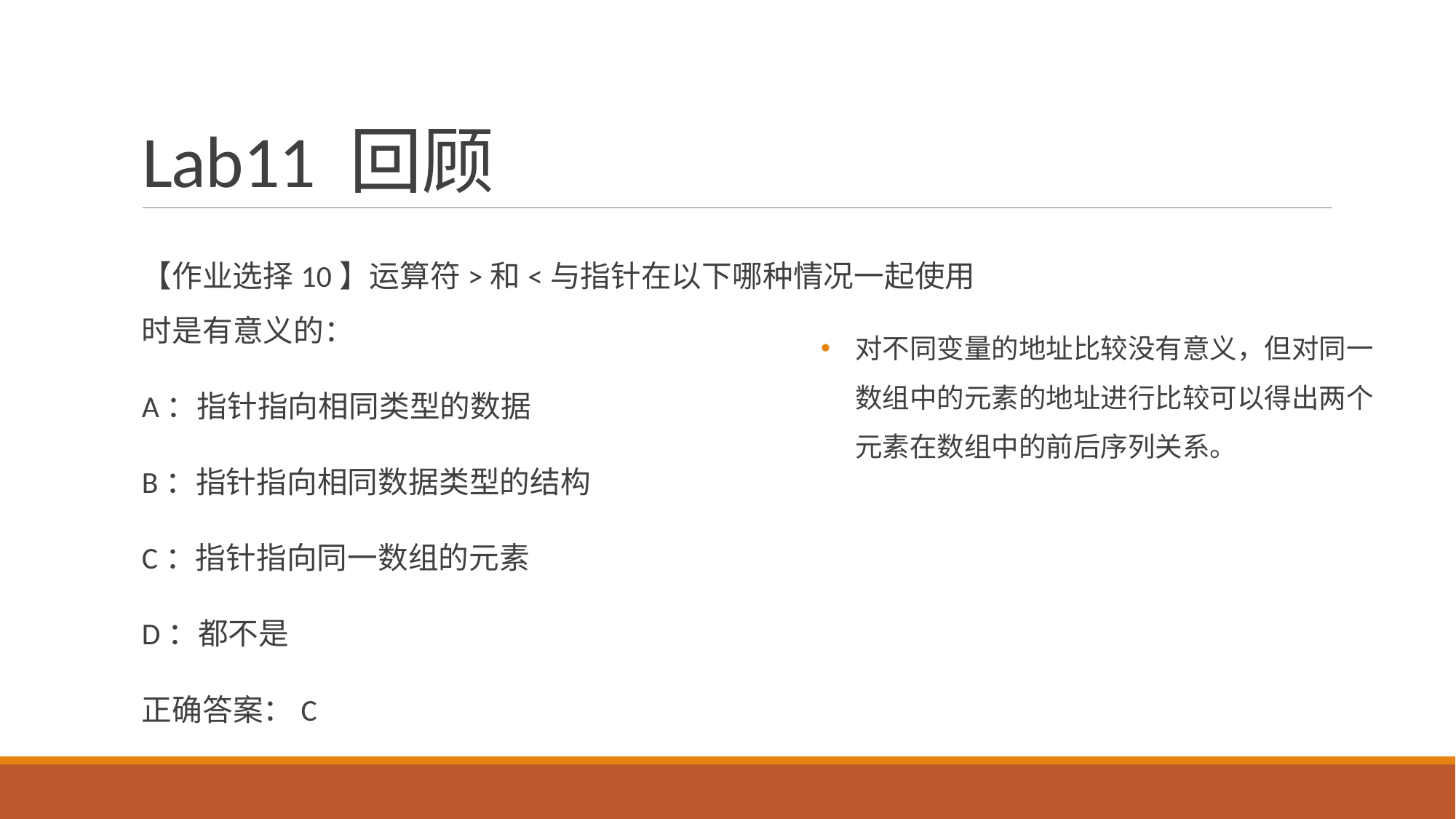

# Lab11 回顾
【作业选择10】运算符>和<与指针在以下哪种情况一起使用时是有意义的：
A：指针指向相同类型的数据
B：指针指向相同数据类型的结构
C：指针指向同一数组的元素
D：都不是
正确答案：C
对不同变量的地址比较没有意义，但对同一数组中的元素的地址进行比较可以得出两个元素在数组中的前后序列关系。